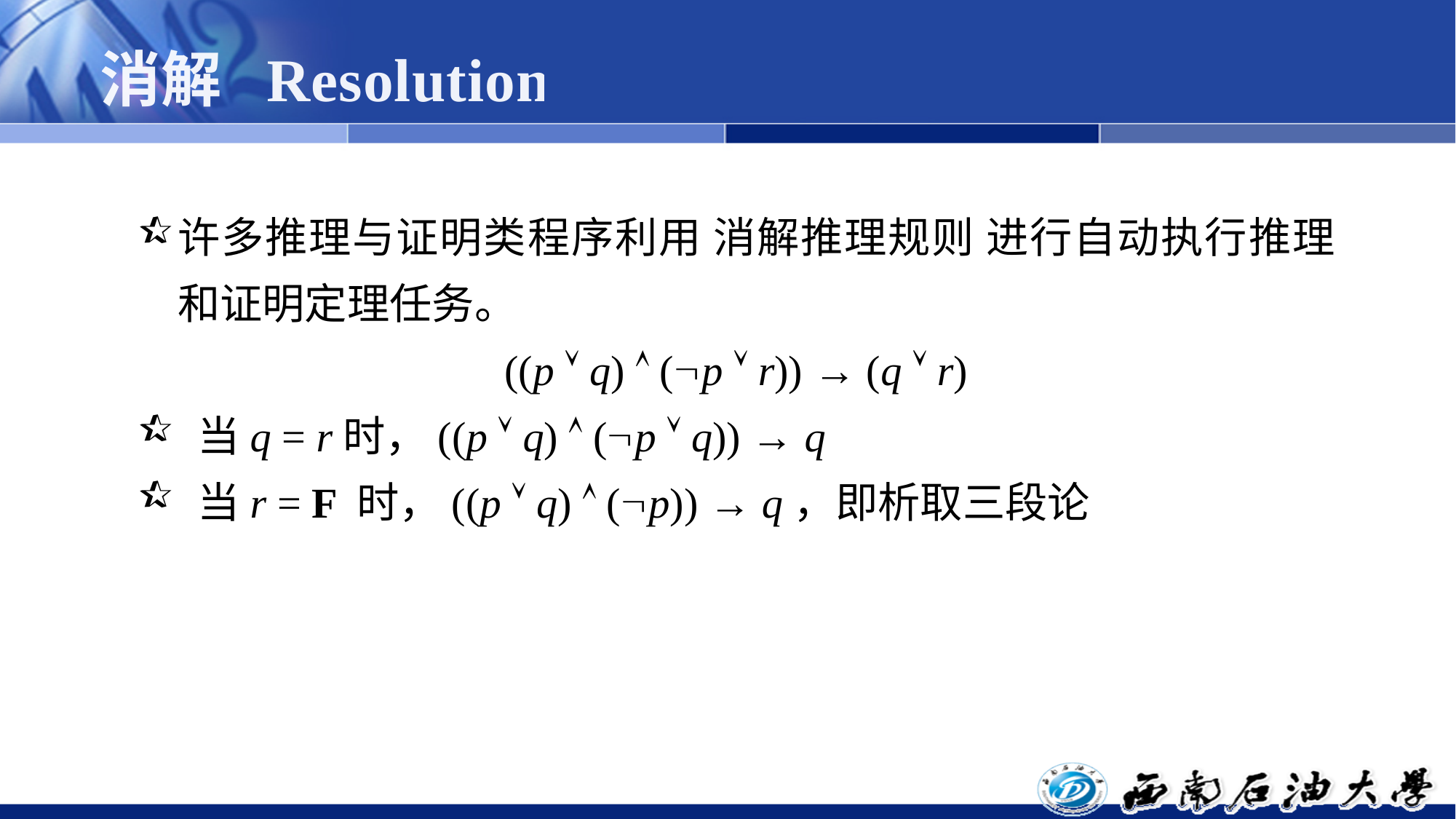

# 消解  Resolution
许多推理与证明类程序利用 消解推理规则 进行自动执行推理和证明定理任务。
((p ∨ q) ∧ (¬p ∨ r)) → (q ∨ r)
 当q = r时，((p ∨ q) ∧ (¬p ∨ q)) → q
 当r = F 时，((p ∨ q) ∧ (¬p)) → q，即析取三段论